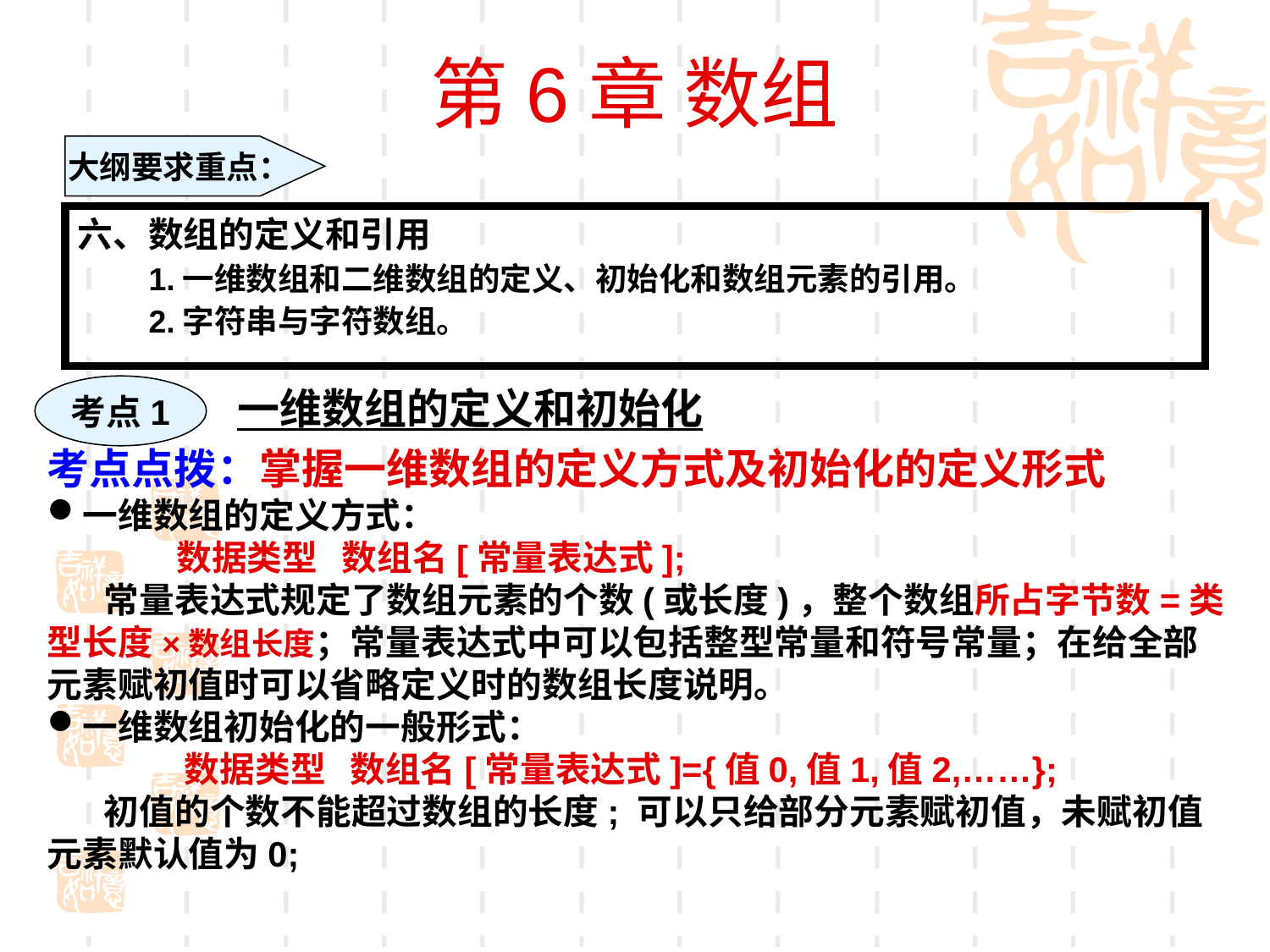

第6章 数组
大纲要求重点：
六、数组的定义和引用
　　1.一维数组和二维数组的定义、初始化和数组元素的引用。
　　2.字符串与字符数组。
考点1
一维数组的定义和初始化
考点点拨：掌握一维数组的定义方式及初始化的定义形式
一维数组的定义方式：
               数据类型   数组名[常量表达式];
      常量表达式规定了数组元素的个数(或长度)，整个数组所占字节数=类型长度×数组长度；常量表达式中可以包括整型常量和符号常量；在给全部元素赋初值时可以省略定义时的数组长度说明。
一维数组初始化的一般形式：
                数据类型   数组名[常量表达式]={值0,值1,值2,……};
      初值的个数不能超过数组的长度; 可以只给部分元素赋初值，未赋初值元素默认值为0;